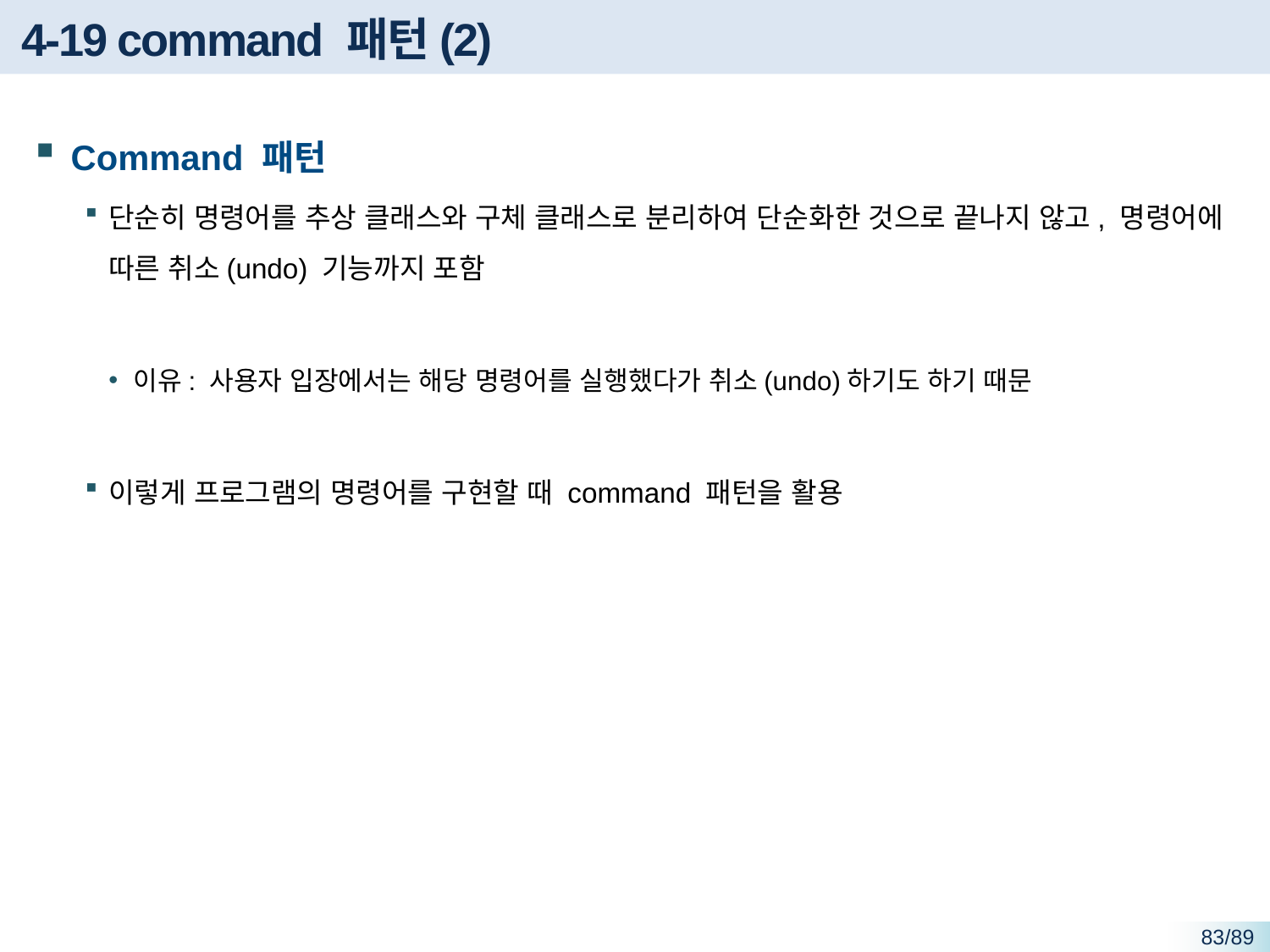

# 4-19 command 패턴(2)
Command 패턴
단순히 명령어를 추상 클래스와 구체 클래스로 분리하여 단순화한 것으로 끝나지 않고, 명령어에 따른 취소(undo) 기능까지 포함

이유: 사용자 입장에서는 해당 명령어를 실행했다가 취소(undo)하기도 하기 때문

이렇게 프로그램의 명령어를 구현할 때 command 패턴을 활용